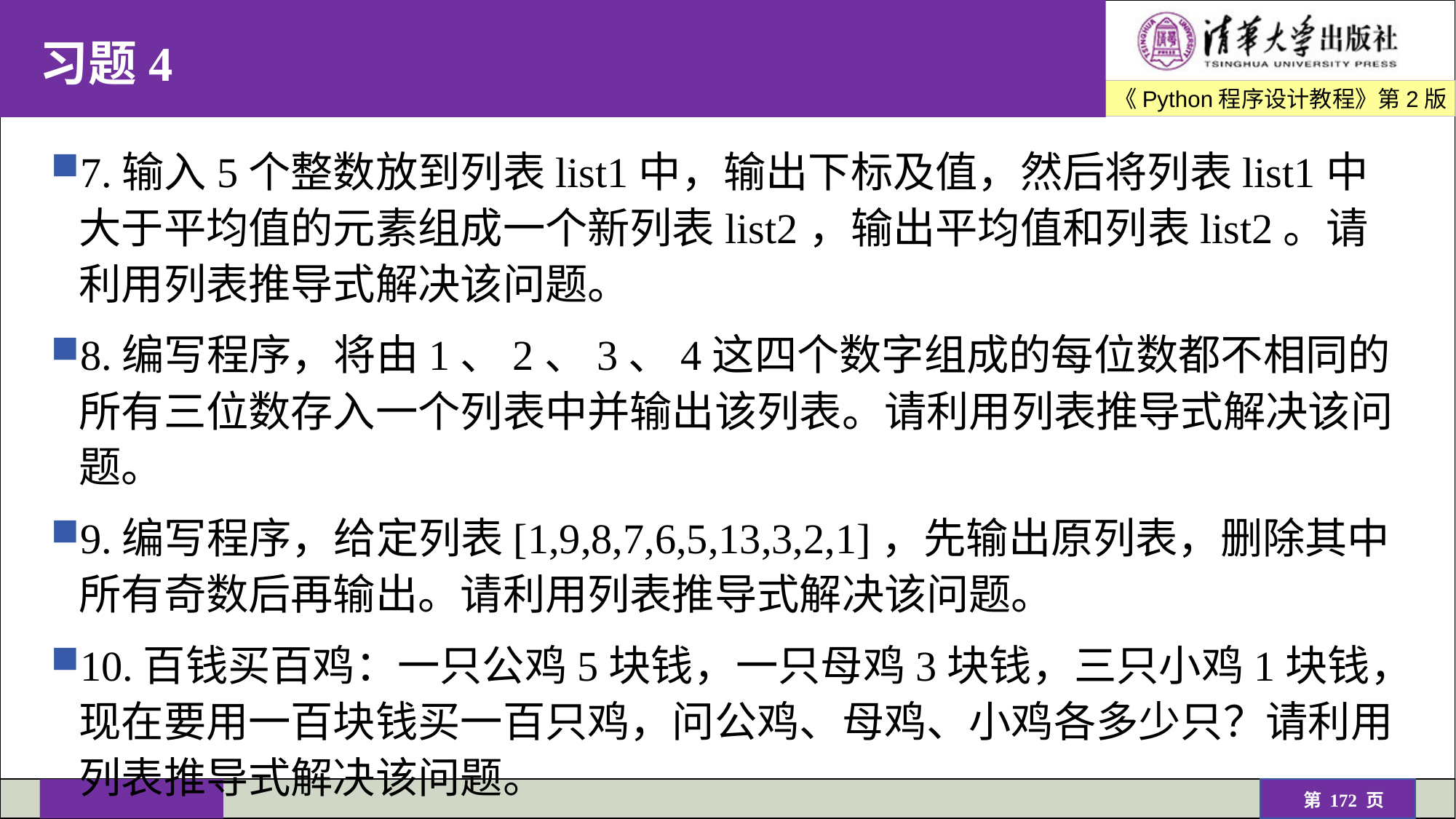

# 习题4
7.输入5个整数放到列表list1中，输出下标及值，然后将列表list1中大于平均值的元素组成一个新列表list2，输出平均值和列表list2。请利用列表推导式解决该问题。
8.编写程序，将由1、2、3、4这四个数字组成的每位数都不相同的所有三位数存入一个列表中并输出该列表。请利用列表推导式解决该问题。
9.编写程序，给定列表[1,9,8,7,6,5,13,3,2,1]，先输出原列表，删除其中所有奇数后再输出。请利用列表推导式解决该问题。
10.百钱买百鸡：一只公鸡5块钱，一只母鸡3块钱，三只小鸡1块钱，现在要用一百块钱买一百只鸡，问公鸡、母鸡、小鸡各多少只？请利用列表推导式解决该问题。